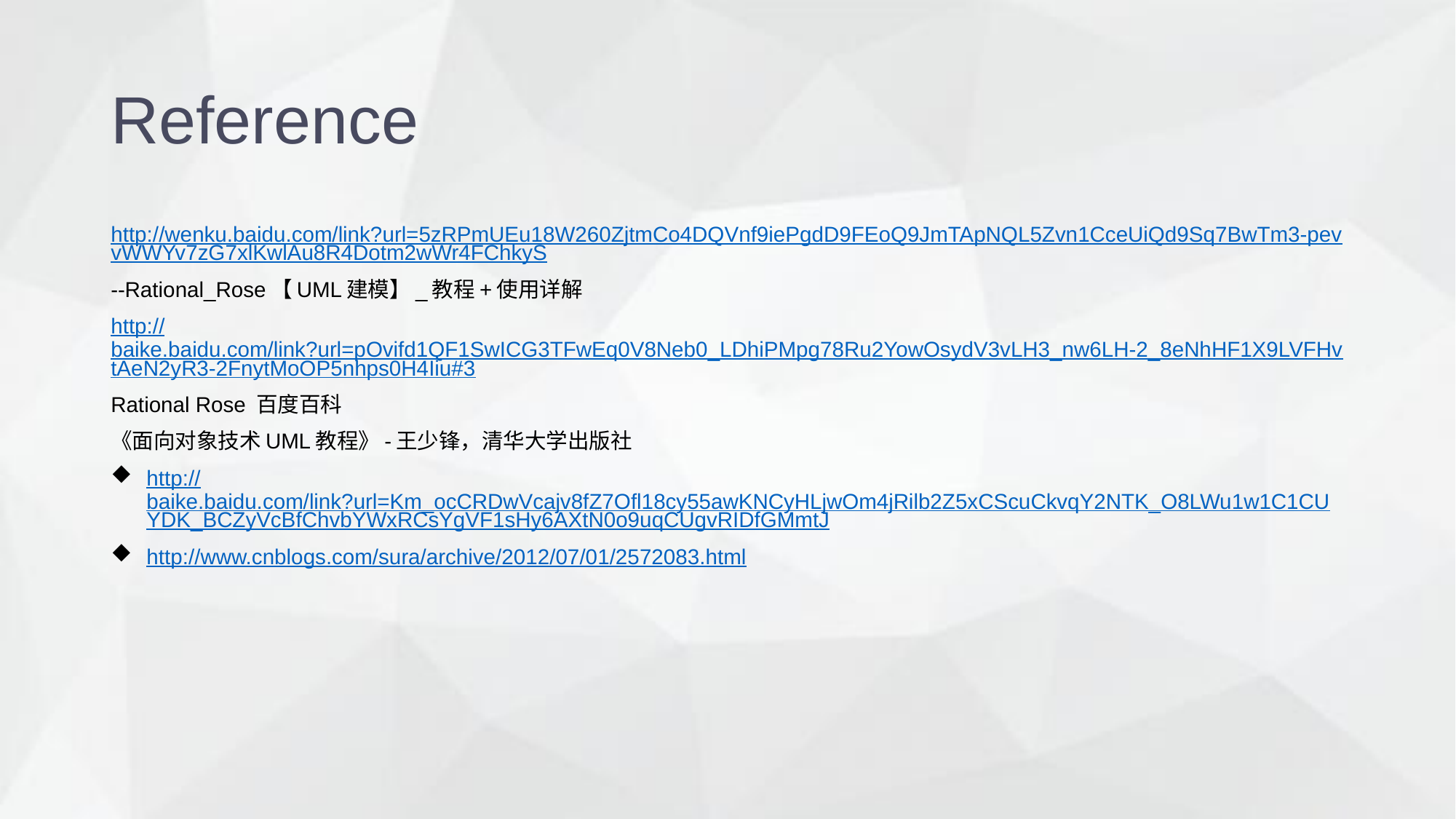

Reference
http://wenku.baidu.com/link?url=5zRPmUEu18W260ZjtmCo4DQVnf9iePgdD9FEoQ9JmTApNQL5Zvn1CceUiQd9Sq7BwTm3-pevvWWYv7zG7xlKwlAu8R4Dotm2wWr4FChkyS
--Rational_Rose【UML建模】_教程+使用详解
http://baike.baidu.com/link?url=pOvifd1QF1SwICG3TFwEq0V8Neb0_LDhiPMpg78Ru2YowOsydV3vLH3_nw6LH-2_8eNhHF1X9LVFHvtAeN2yR3-2FnytMoOP5nhps0H4Iiu#3
Rational Rose 百度百科
《面向对象技术UML教程》-王少锋，清华大学出版社
http://baike.baidu.com/link?url=Km_ocCRDwVcajv8fZ7Ofl18cy55awKNCyHLjwOm4jRilb2Z5xCScuCkvqY2NTK_O8LWu1w1C1CUYDK_BCZyVcBfChvbYWxRCsYgVF1sHy6AXtN0o9uqCUgvRIDfGMmtJ
http://www.cnblogs.com/sura/archive/2012/07/01/2572083.html